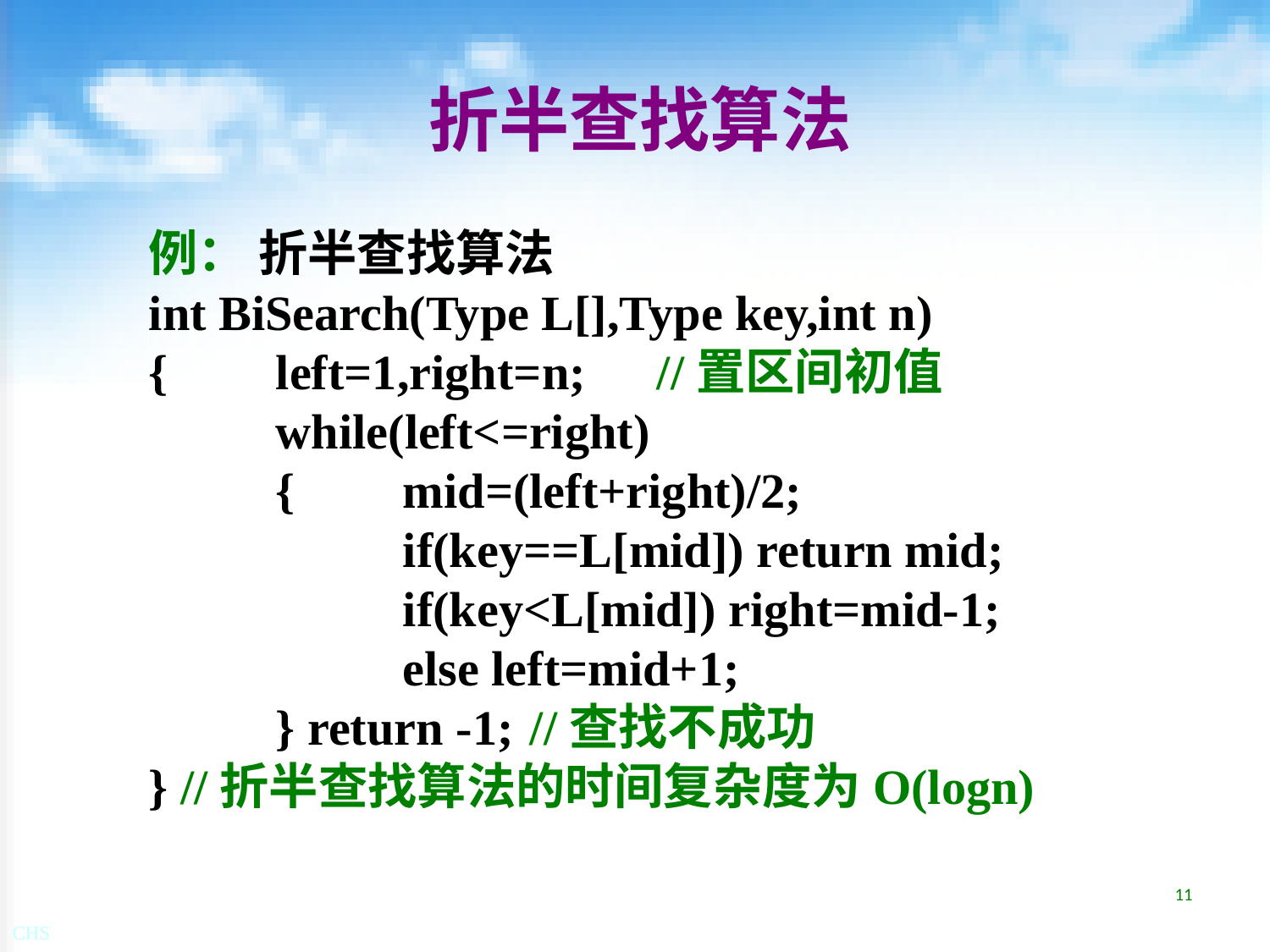

# 折半查找算法
例： 折半查找算法
int BiSearch(Type L[],Type key,int n)
{	left=1,right=n;	//置区间初值
	while(left<=right)
	{	mid=(left+right)/2;
		if(key==L[mid]) return mid;
		if(key<L[mid]) right=mid-1;
		else left=mid+1;
	} return -1;	//查找不成功
} //折半查找算法的时间复杂度为O(logn)
11